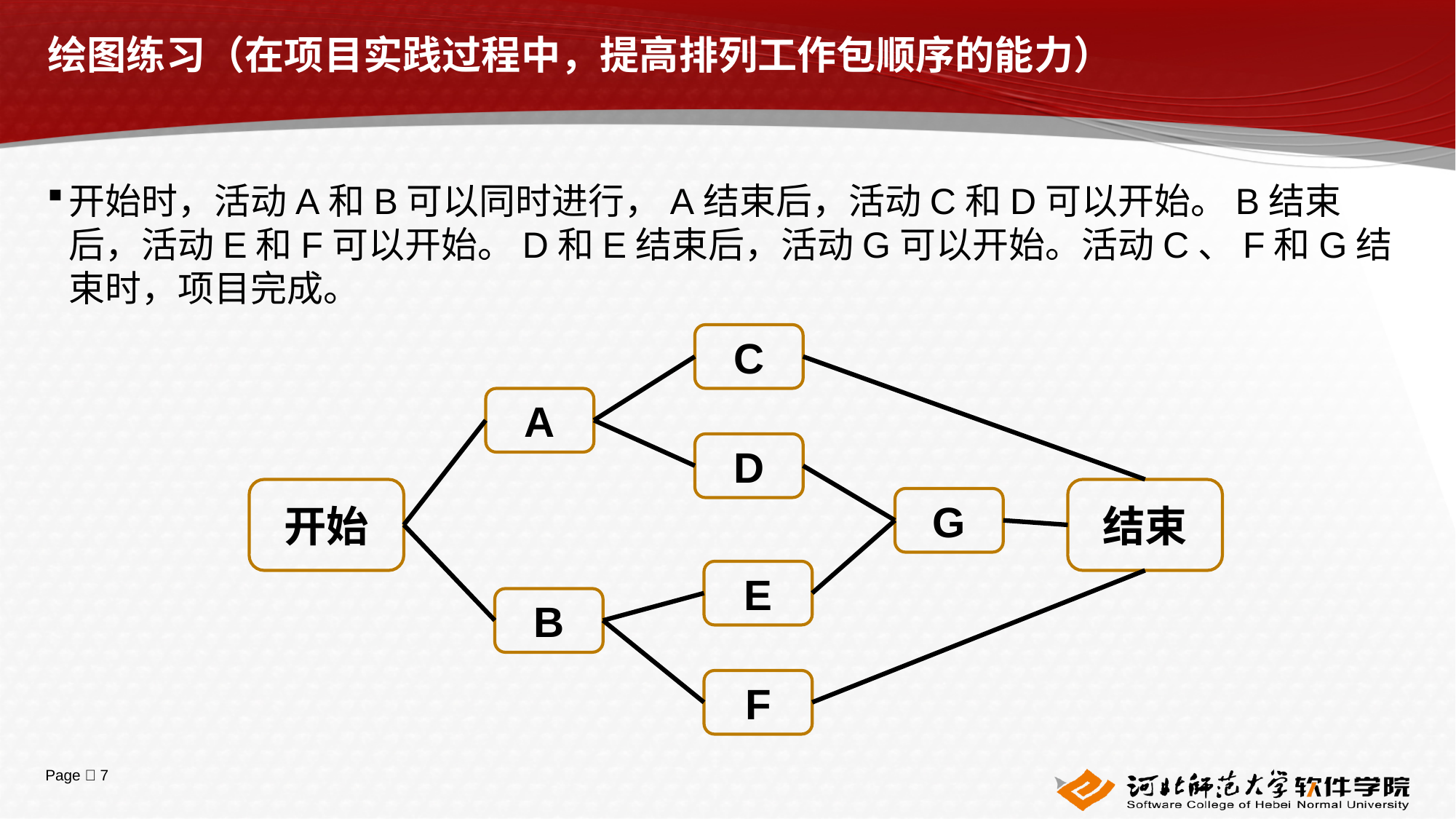

# 绘图练习（在项目实践过程中，提高排列工作包顺序的能力）
开始时，活动A和B可以同时进行，A结束后，活动C和D可以开始。B结束后，活动E和F可以开始。D和E结束后，活动G可以开始。活动C、F和G结束时，项目完成。
C
A
D
开始
结束
G
E
B
F